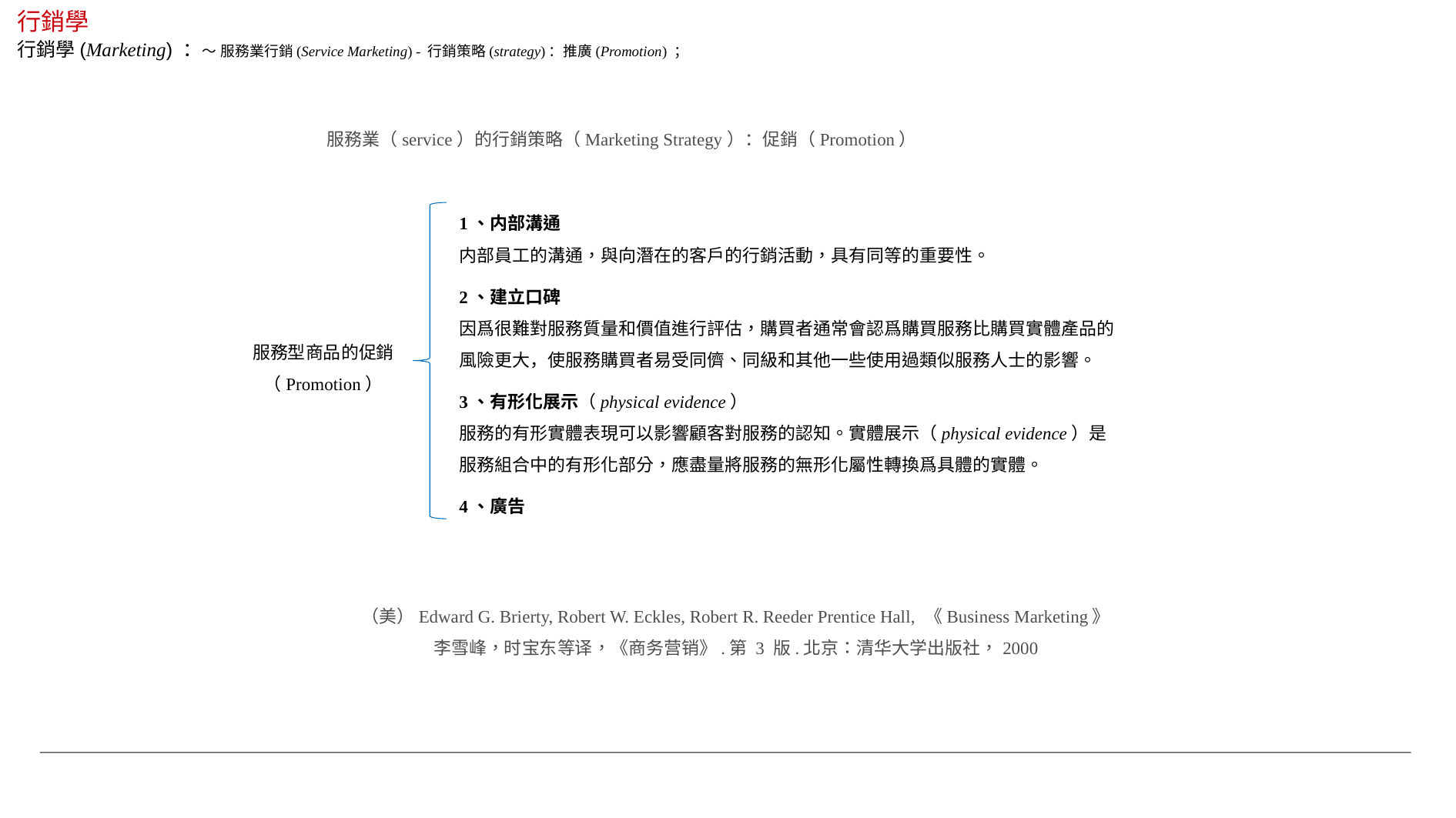

行銷學
行銷學(Marketing) ：～ 服務業行銷(Service Marketing) - 行銷策略(strategy)：推廣(Promotion) ；
服務業（service）的行銷策略（Marketing Strategy）：促銷（Promotion）
1、内部溝通
内部員工的溝通，與向潛在的客戶的行銷活動，具有同等的重要性。

2、建立口碑
因爲很難對服務質量和價值進行評估，購買者通常會認爲購買服務比購買實體產品的風險更大，使服務購買者易受同儕、同級和其他一些使用過類似服務人士的影響。
服務型商品的促銷
（Promotion）
3、有形化展示（physical evidence）
服務的有形實體表現可以影響顧客對服務的認知。實體展示（physical evidence）是服務組合中的有形化部分，應盡量將服務的無形化屬性轉換爲具體的實體。
4、廣告
（美）Edward G. Brierty, Robert W. Eckles, Robert R. Reeder Prentice Hall, 《Business Marketing》
李雪峰，时宝东等译，《商务营销》.第 3 版.北京：清华大学出版社，2000